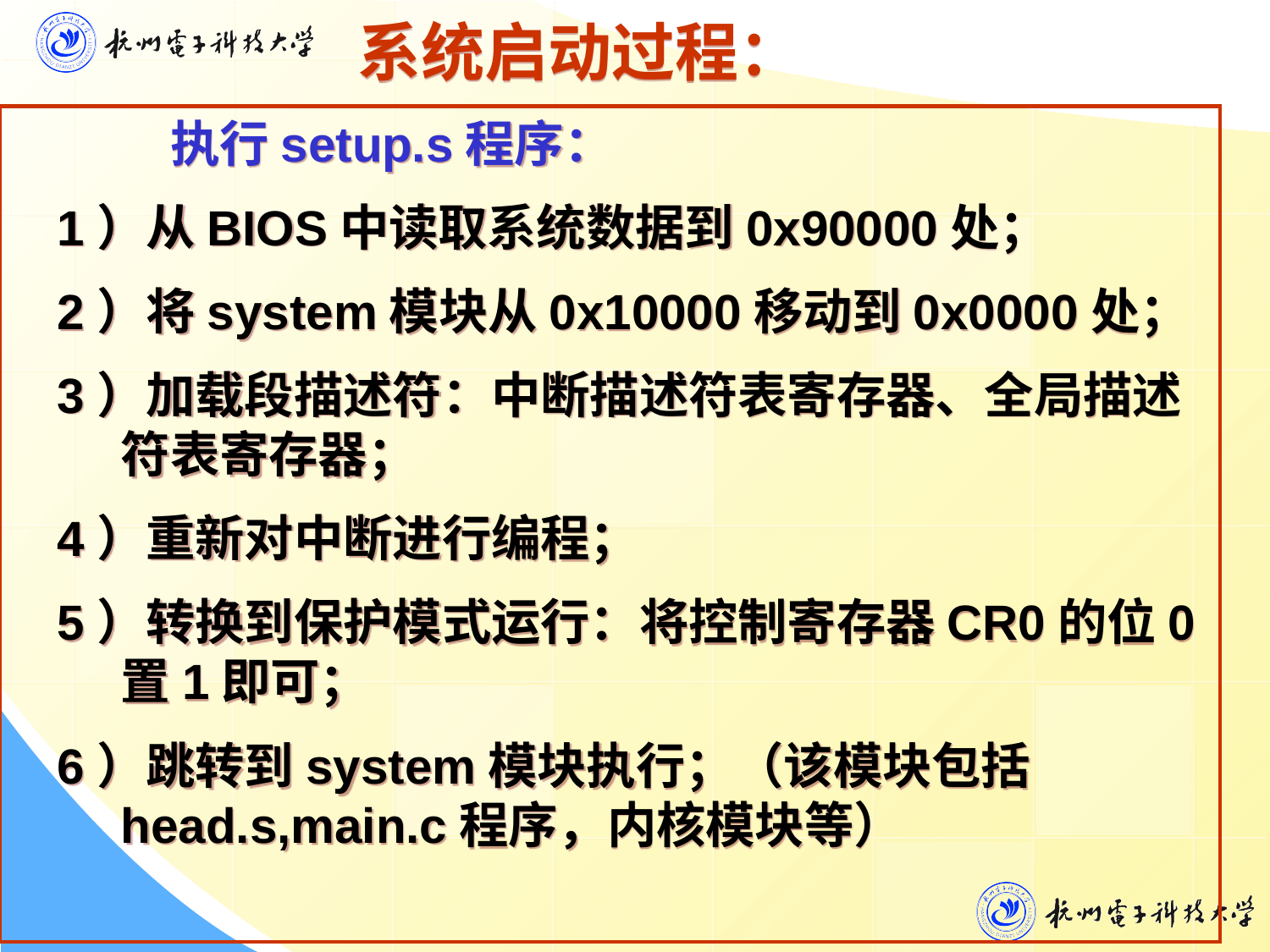

系统启动过程：

         执行setup.s程序：
1）从BIOS中读取系统数据到0x90000处；
2）将system模块从0x10000移动到0x0000处；
3）加载段描述符：中断描述符表寄存器、全局描述符表寄存器；
4）重新对中断进行编程；
5）转换到保护模式运行：将控制寄存器CR0的位0置1即可；
6）跳转到system模块执行；（该模块包括head.s,main.c程序，内核模块等）